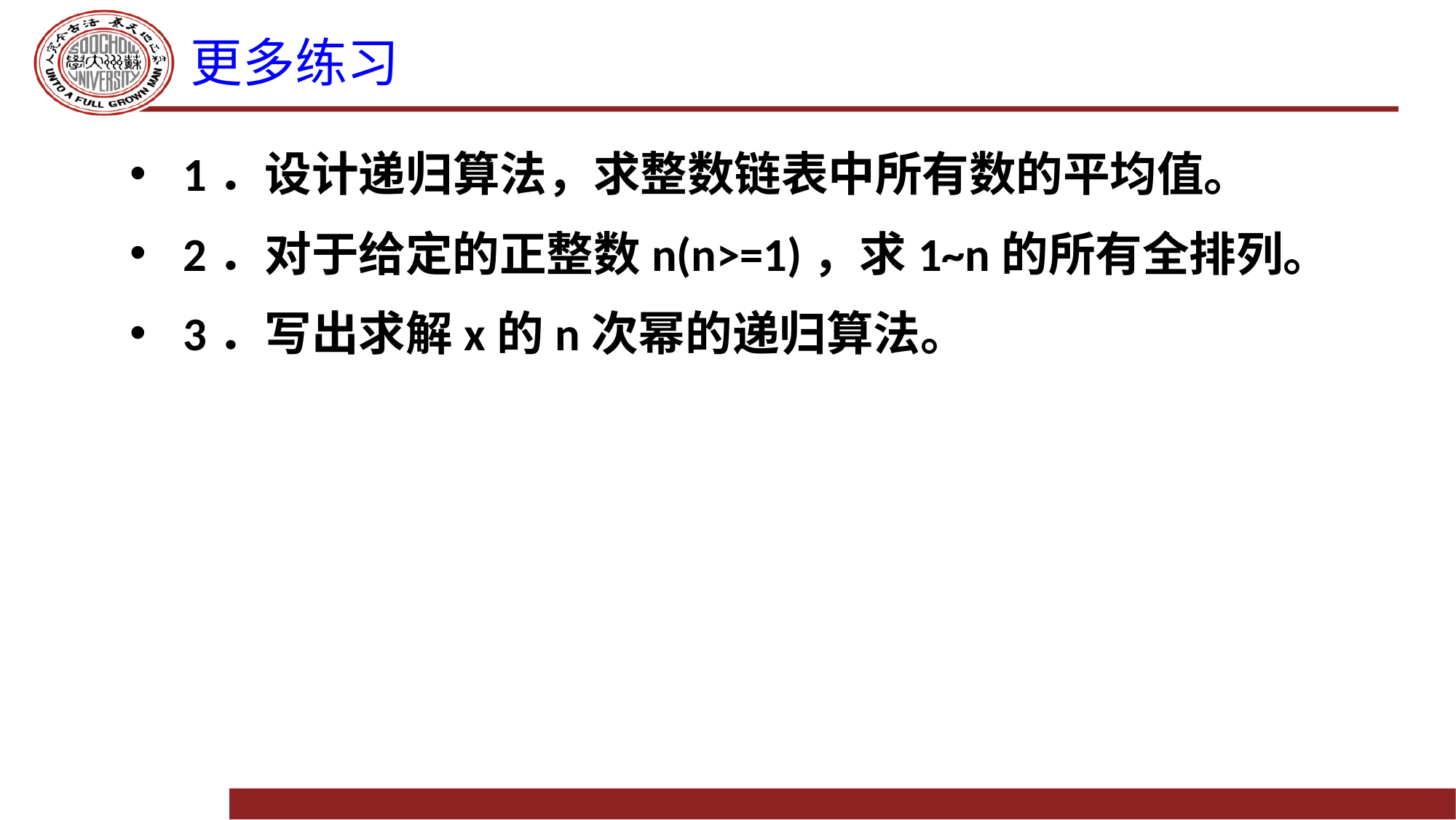

# 更多练习
1．设计递归算法，求整数链表中所有数的平均值。
2．对于给定的正整数n(n>=1)，求1~n的所有全排列。
3．写出求解x的n次幂的递归算法。